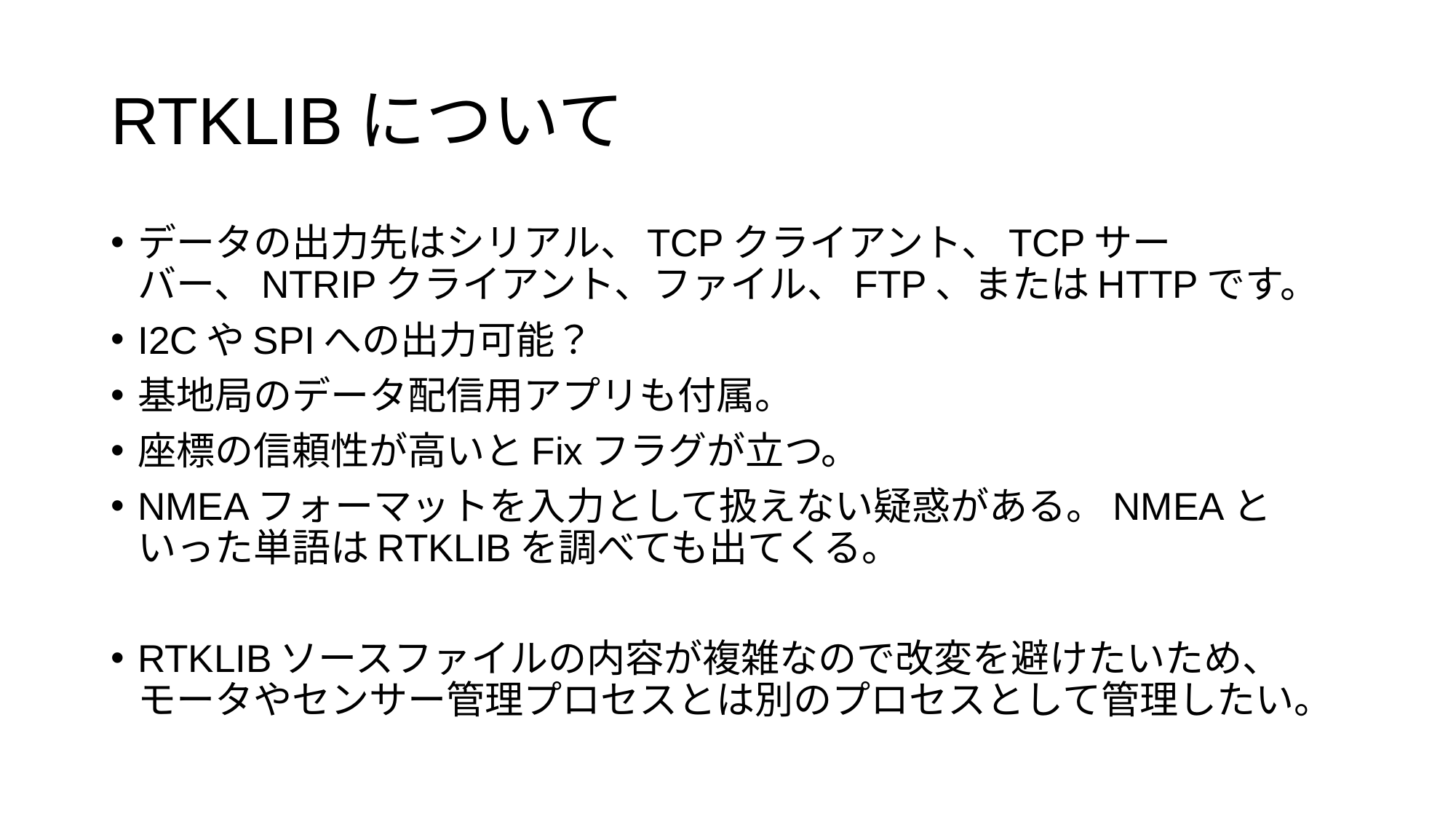

# RTKLIBについて
データの出力先はシリアル、TCPクライアント、TCPサーバー、NTRIPクライアント、ファイル、FTP、またはHTTPです。
I2CやSPIへの出力可能？
基地局のデータ配信用アプリも付属。
座標の信頼性が高いとFixフラグが立つ。
NMEAフォーマットを入力として扱えない疑惑がある。NMEAといった単語はRTKLIBを調べても出てくる。

RTKLIBソースファイルの内容が複雑なので改変を避けたいため、モータやセンサー管理プロセスとは別のプロセスとして管理したい。